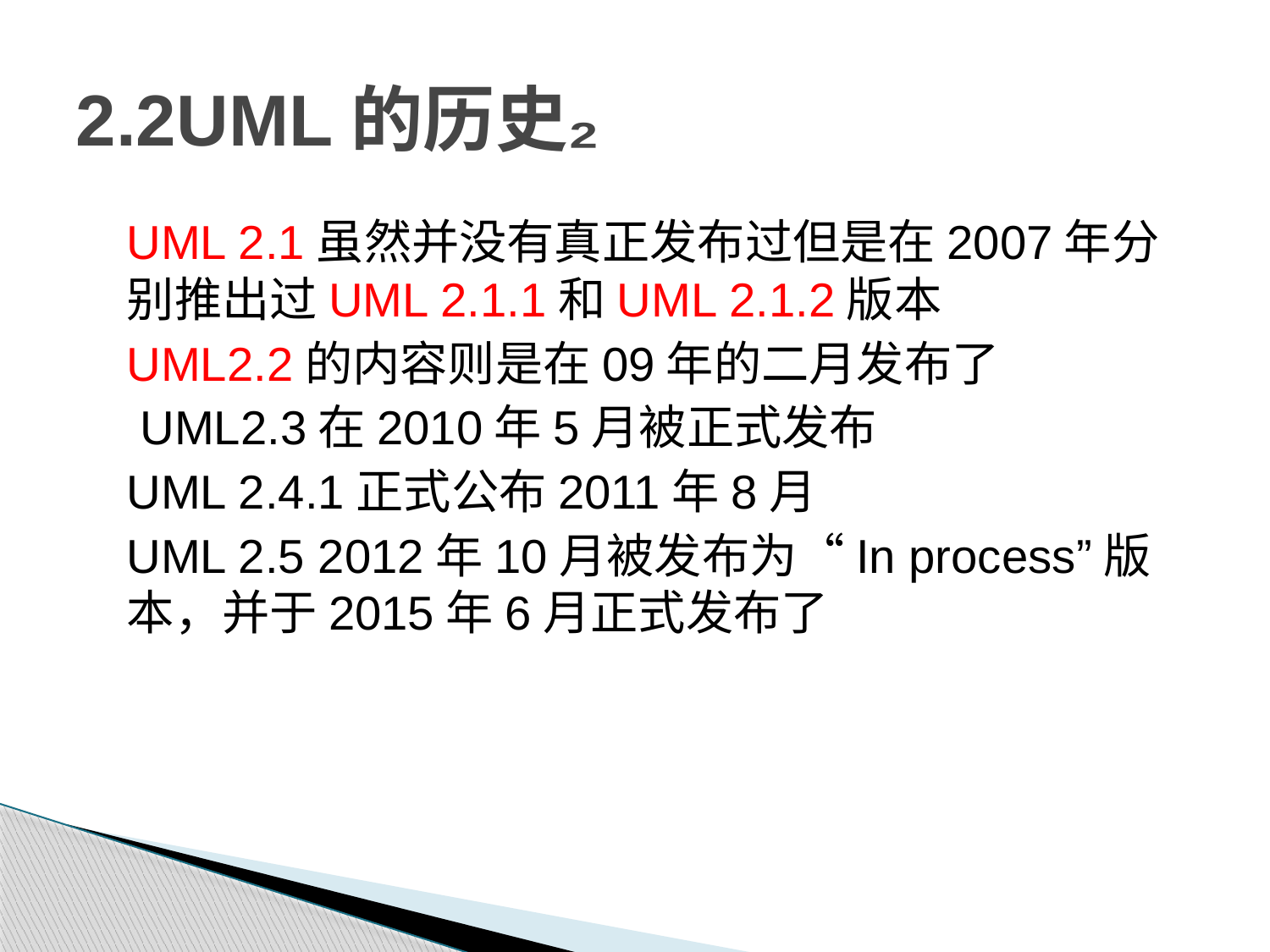

# 2.2UML的历史₂
	UML 2.1虽然并没有真正发布过但是在2007年分别推出过UML 2.1.1和UML 2.1.2版本
	UML2.2的内容则是在09年的二月发布了
	 UML2.3在2010年5月被正式发布
	UML 2.4.1正式公布2011年8月
	UML 2.5 2012年10月被发布为“In process”版本，并于2015年6月正式发布了